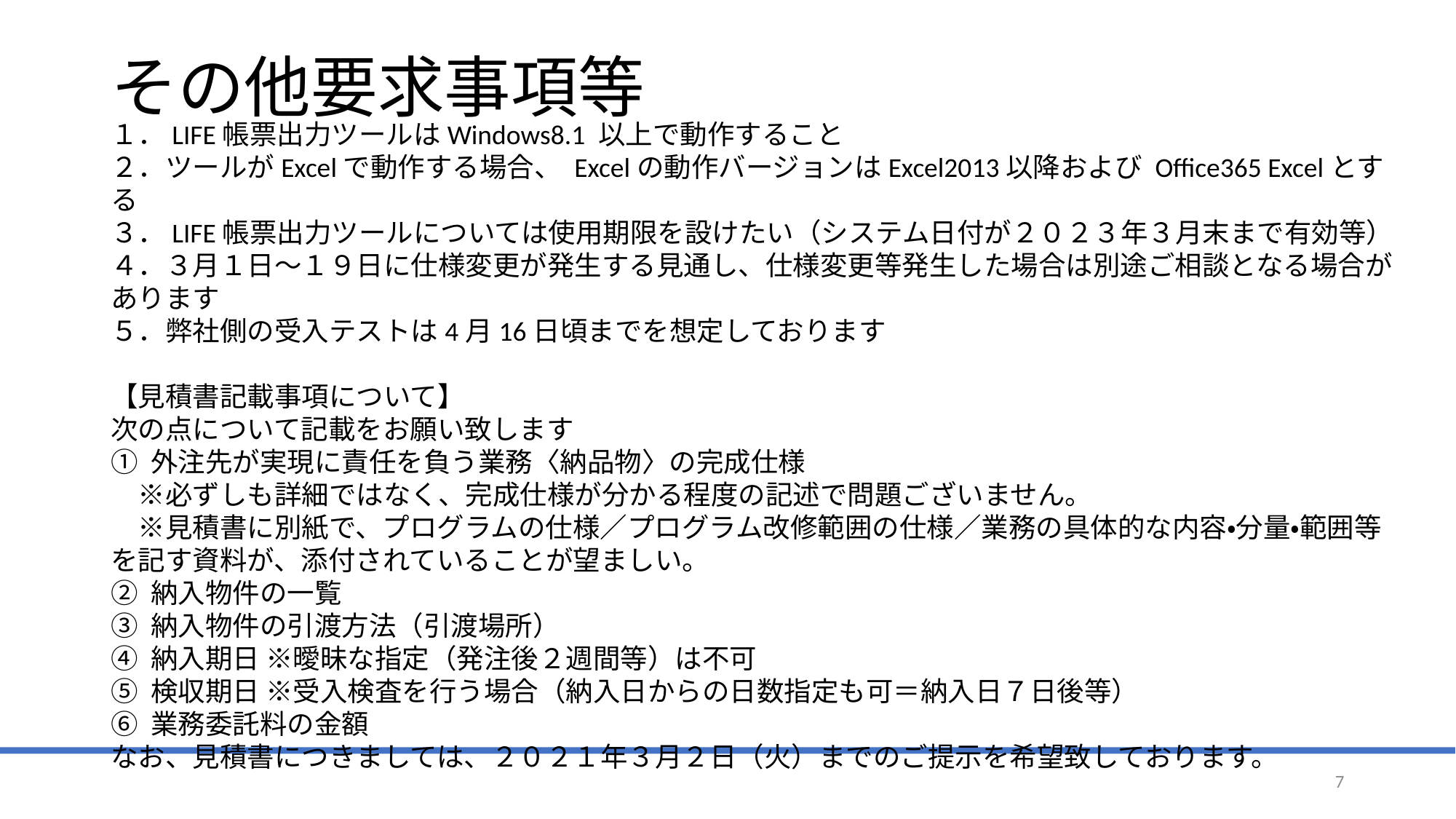

# その他要求事項等
１．LIFE帳票出力ツールはWindows8.1 以上で動作すること
２．ツールがExcelで動作する場合、 Excelの動作バージョンはExcel2013以降および Office365 Excelとする
３．LIFE帳票出力ツールについては使用期限を設けたい（システム日付が２０２３年３月末まで有効等）
４．３月１日～１９日に仕様変更が発生する見通し、仕様変更等発生した場合は別途ご相談となる場合があります
５．弊社側の受入テストは4月16日頃までを想定しております

【見積書記載事項について】
次の点について記載をお願い致します
① 外注先が実現に責任を負う業務〈納品物〉の完成仕様
　※必ずしも詳細ではなく、完成仕様が分かる程度の記述で問題ございません。
　※見積書に別紙で、プログラムの仕様／プログラム改修範囲の仕様／業務の具体的な内容・分量・範囲等を記す資料が、添付されていることが望ましい。
② 納入物件の一覧
③ 納入物件の引渡方法（引渡場所）
④ 納入期日 ※曖昧な指定（発注後２週間等）は不可
⑤ 検収期日 ※受入検査を行う場合（納入日からの日数指定も可＝納入日７日後等）
⑥ 業務委託料の金額
なお、見積書につきましては、２０２１年３月２日（火）までのご提示を希望致しております。
7